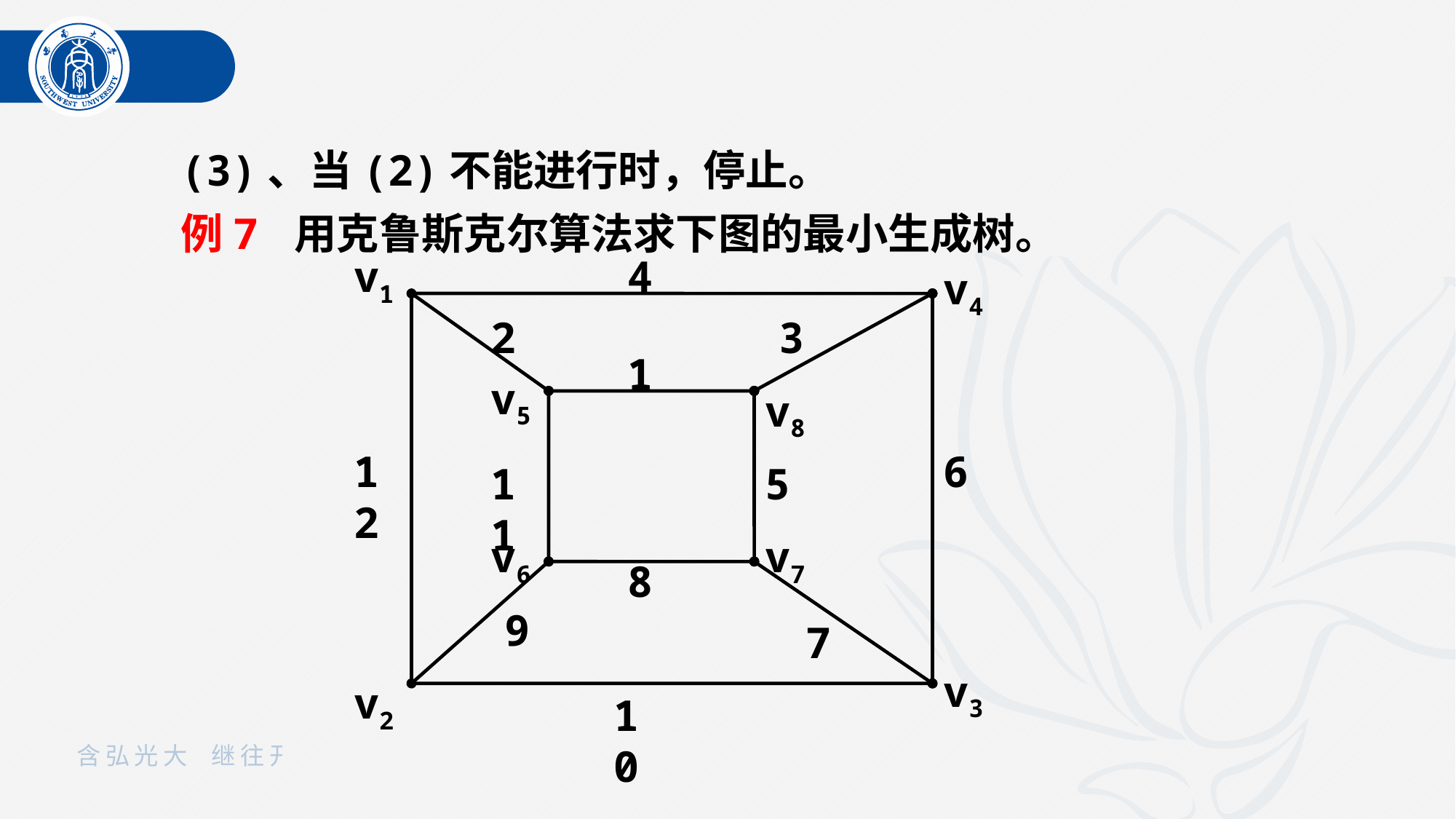

(3)、当(2)不能进行时，停止。
例7 用克鲁斯克尔算法求下图的最小生成树。
v1
4
v4

2
3
1
v5
v8

12
6
11
5
v6
v7
8

9
7
v3
v2
10